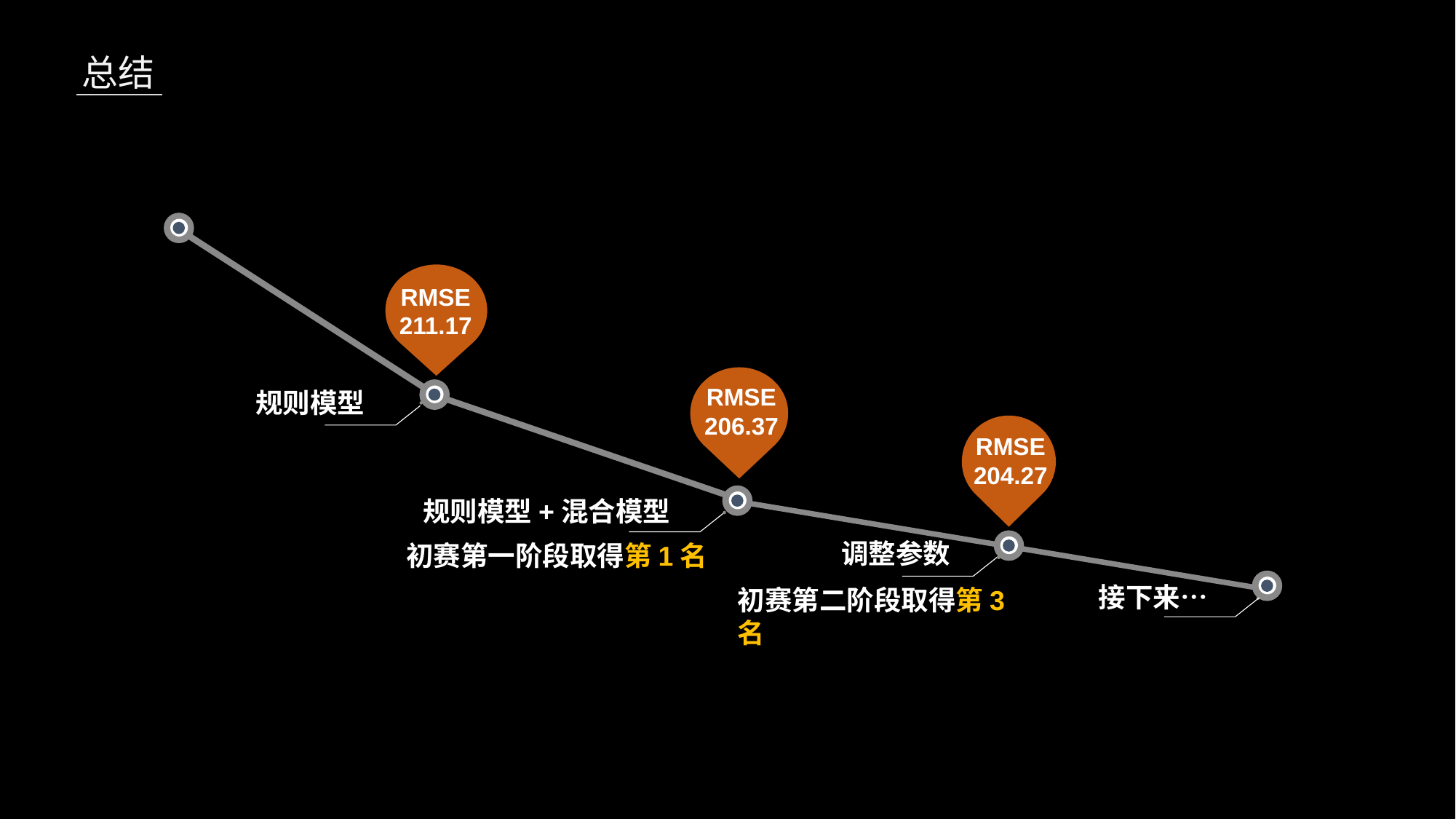

总结

RMSE
211.17

RMSE
206.37

规则模型

RMSE
204.27

规则模型+混合模型

调整参数
初赛第一阶段取得第1名

接下来…
初赛第二阶段取得第3名